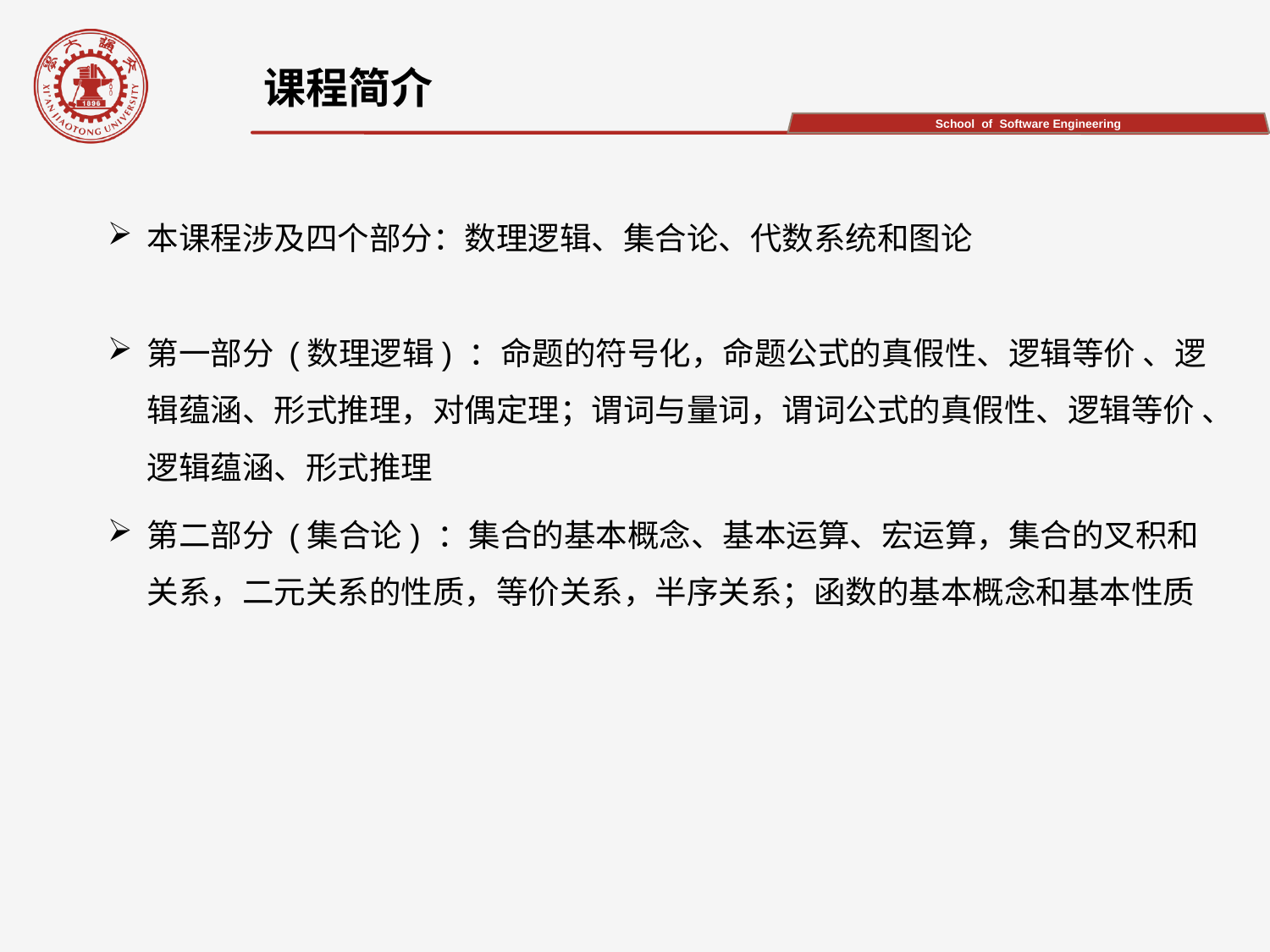

课程简介
本课程涉及四个部分：数理逻辑、集合论、代数系统和图论

第一部分 (数理逻辑) ：命题的符号化，命题公式的真假性、逻辑等价 、逻辑蕴涵、形式推理，对偶定理；谓词与量词，谓词公式的真假性、逻辑等价 、逻辑蕴涵、形式推理
第二部分 (集合论) ：集合的基本概念、基本运算、宏运算，集合的叉积和关系，二元关系的性质，等价关系，半序关系；函数的基本概念和基本性质